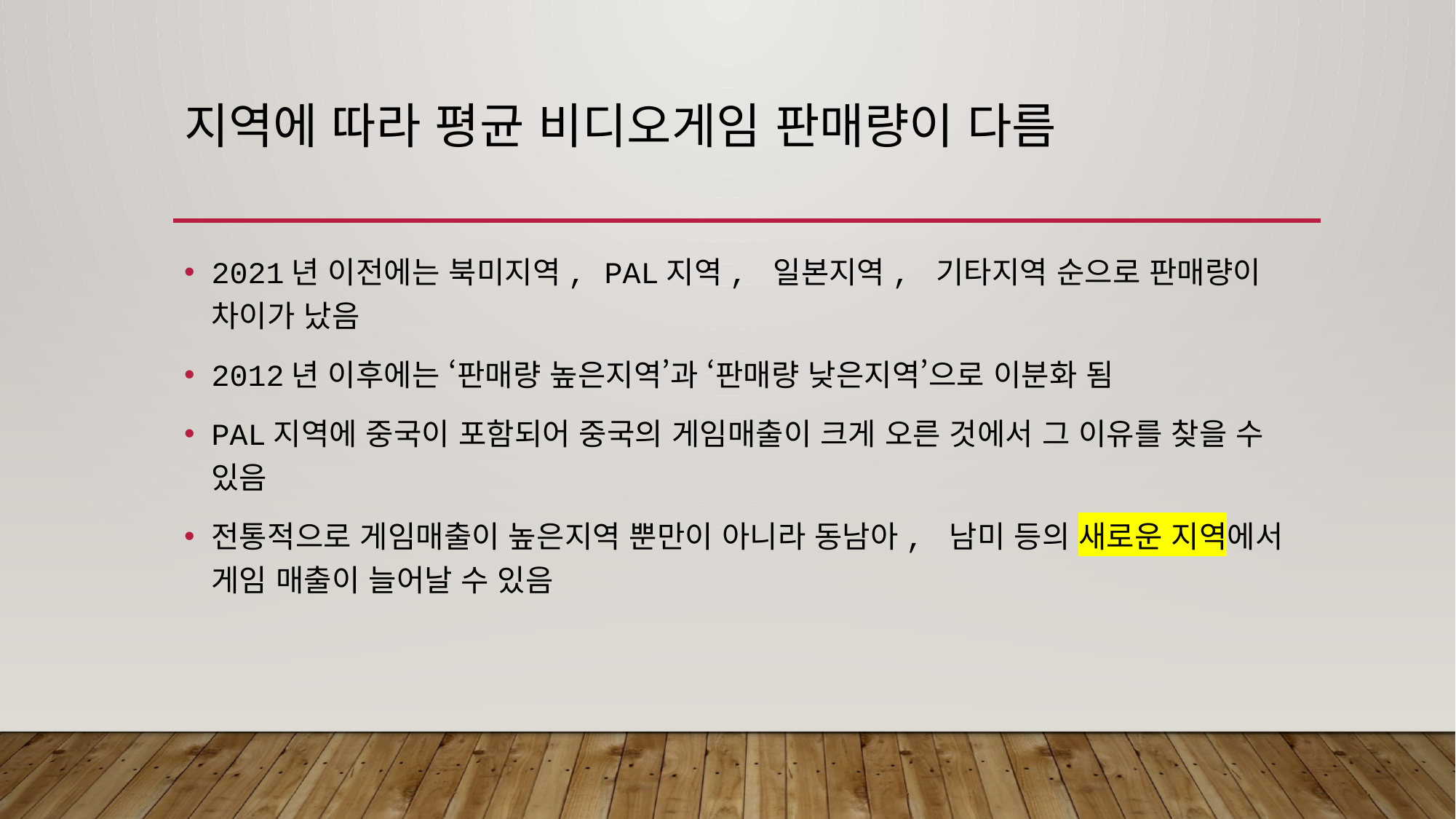

# 지역에 따라 평균 비디오게임 판매량이 다름
2021년 이전에는 북미지역, PAL지역, 일본지역, 기타지역 순으로 판매량이 차이가 났음
2012년 이후에는 ‘판매량 높은지역’과 ‘판매량 낮은지역’으로 이분화 됨
PAL지역에 중국이 포함되어 중국의 게임매출이 크게 오른 것에서 그 이유를 찾을 수 있음
전통적으로 게임매출이 높은지역 뿐만이 아니라 동남아, 남미 등의 새로운 지역에서 게임 매출이 늘어날 수 있음